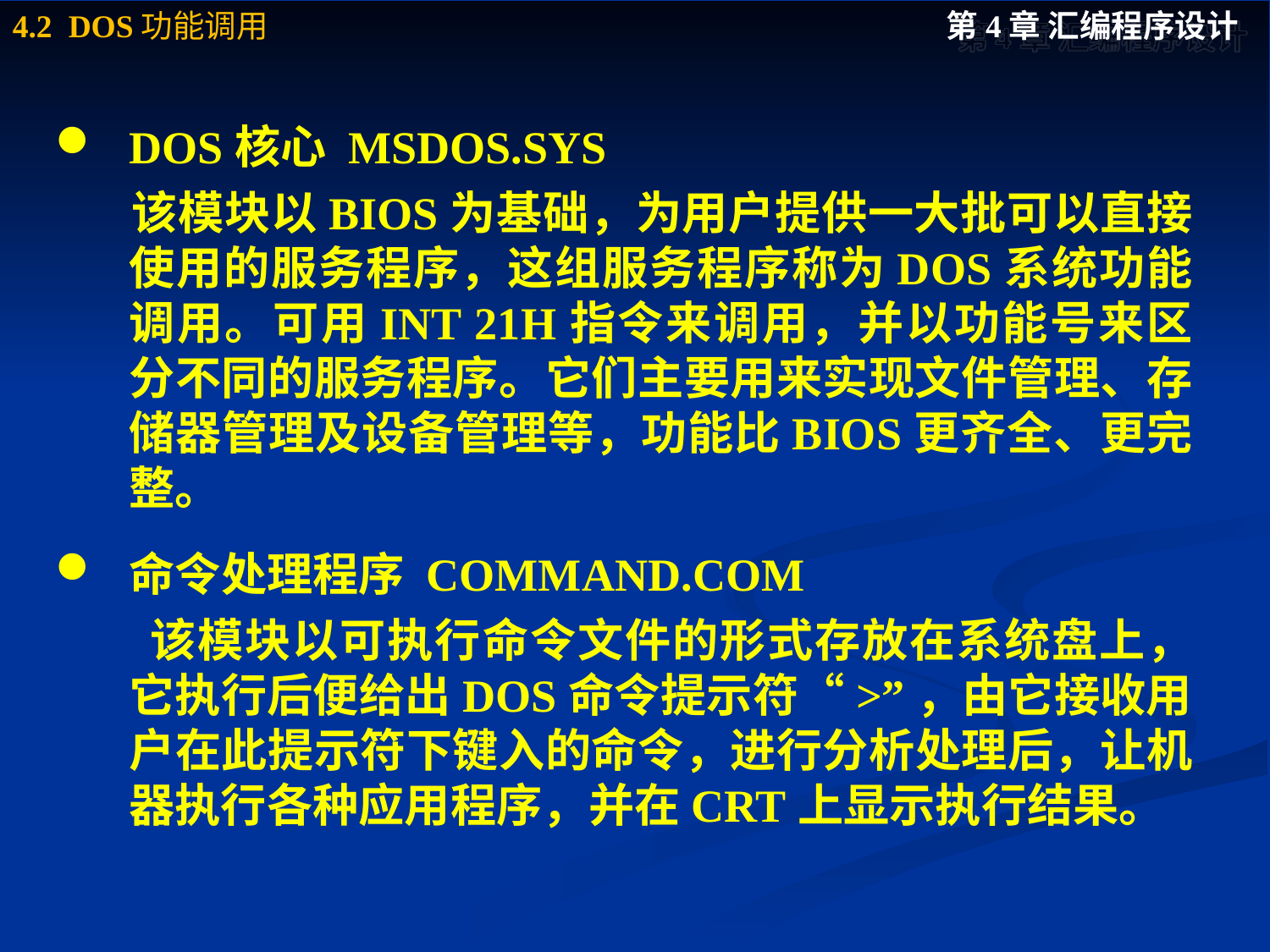

DOS核心 MSDOS.SYS
      该模块以BIOS为基础，为用户提供一大批可以直接使用的服务程序，这组服务程序称为DOS系统功能调用。可用INT 21H指令来调用，并以功能号来区分不同的服务程序。它们主要用来实现文件管理、存储器管理及设备管理等，功能比BIOS更齐全、更完整。
命令处理程序 COMMAND.COM
       该模块以可执行命令文件的形式存放在系统盘上，它执行后便给出DOS命令提示符“>”，由它接收用户在此提示符下键入的命令，进行分析处理后，让机器执行各种应用程序，并在CRT上显示执行结果。